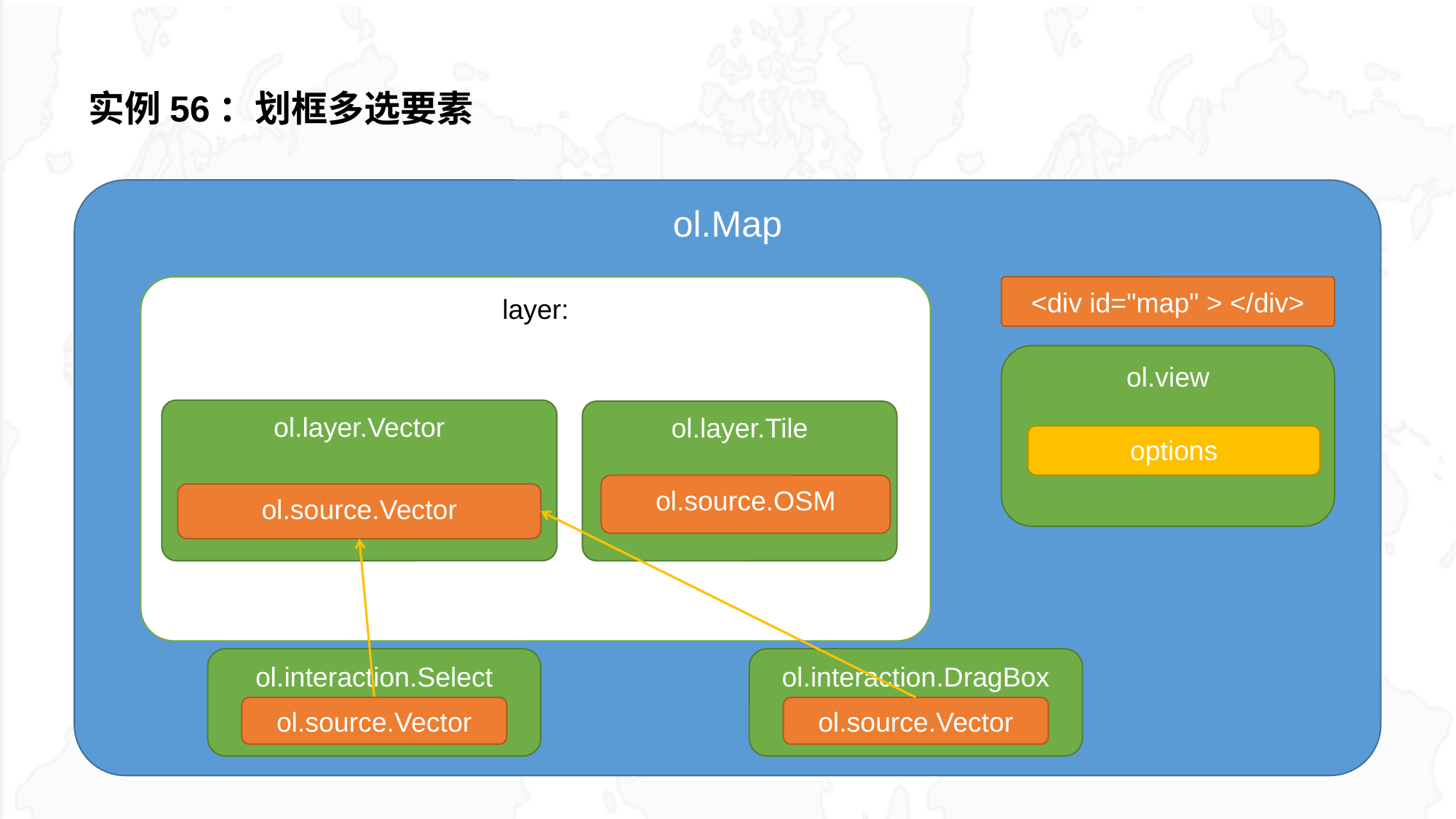

# 实例56：划框多选要素
ol.Map
layer:
<div id="map" > </div>
ol.view
ol.layer.Vector
ol.layer.Tile
options
ol.source.OSM
ol.source.Vector

ol.interaction.Select
ol.interaction.DragBox
ol.source.Vector

ol.source.Vector